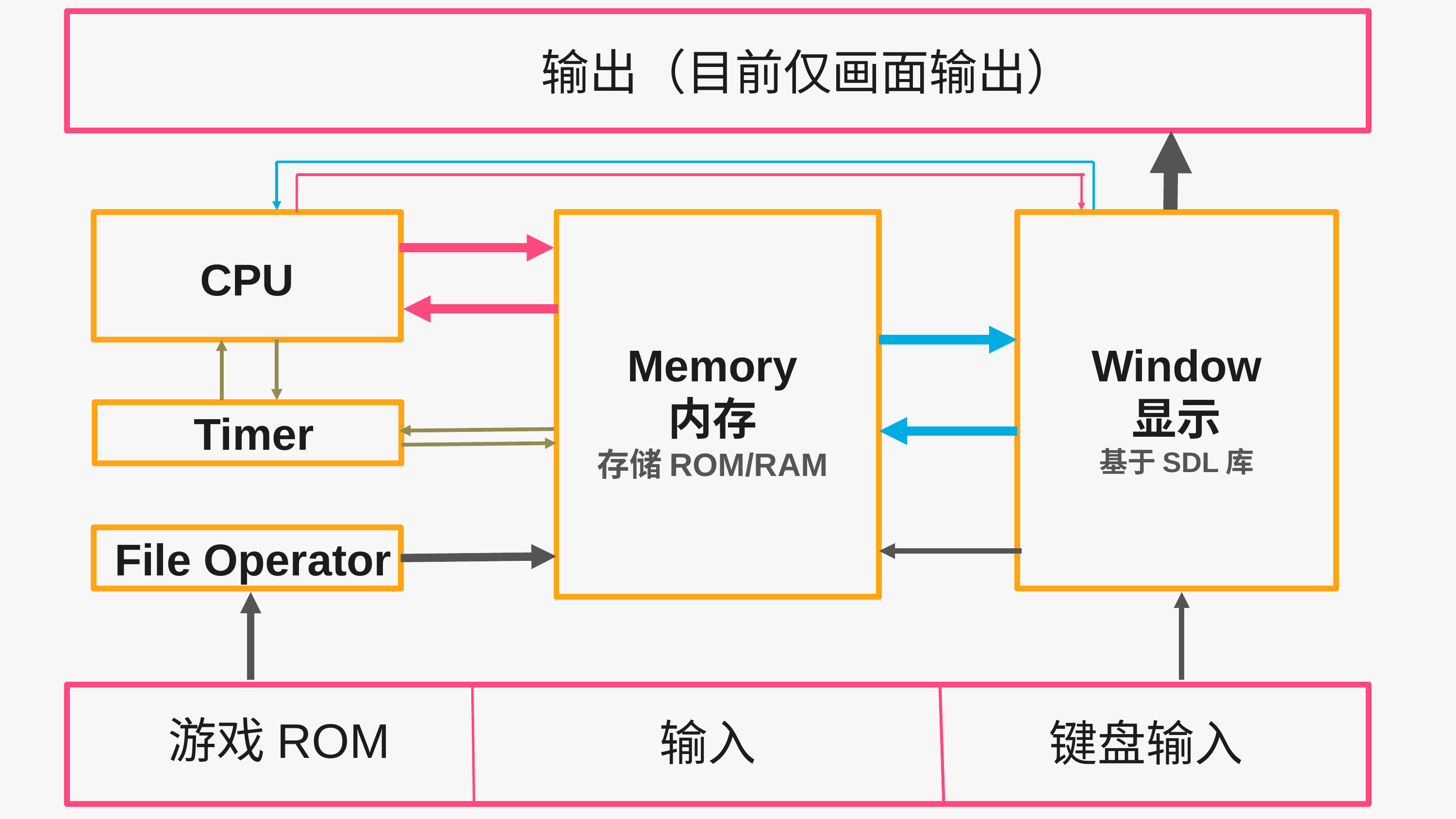

输出（目前仅画面输出）

CPU
Memory
内存
存储ROM/RAM
Window
显示
基于SDL库

Timer

File Operator

游戏ROM
输入
键盘输入